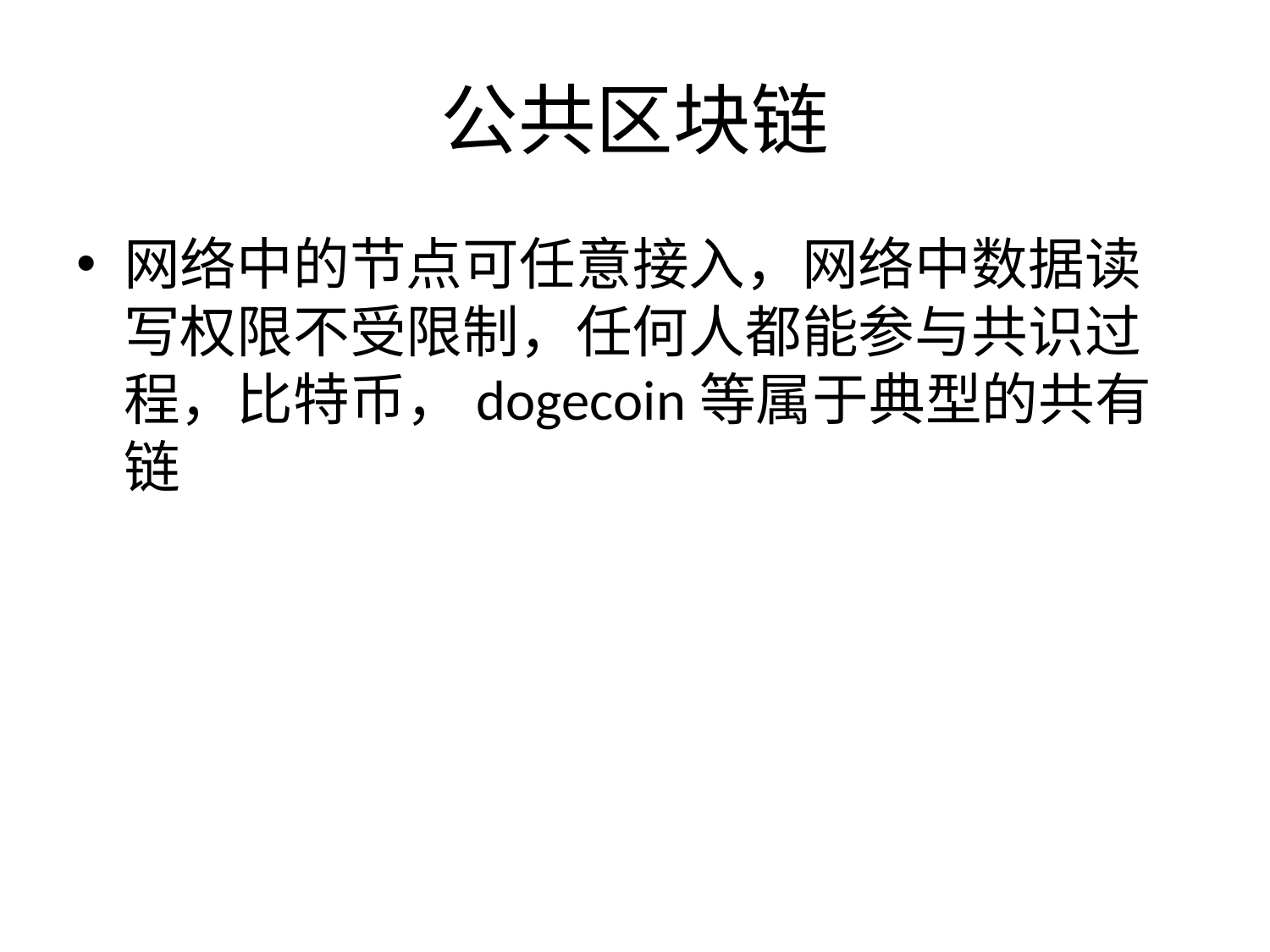

# 公共区块链
网络中的节点可任意接入，网络中数据读写权限不受限制，任何人都能参与共识过程，比特币，dogecoin等属于典型的共有链